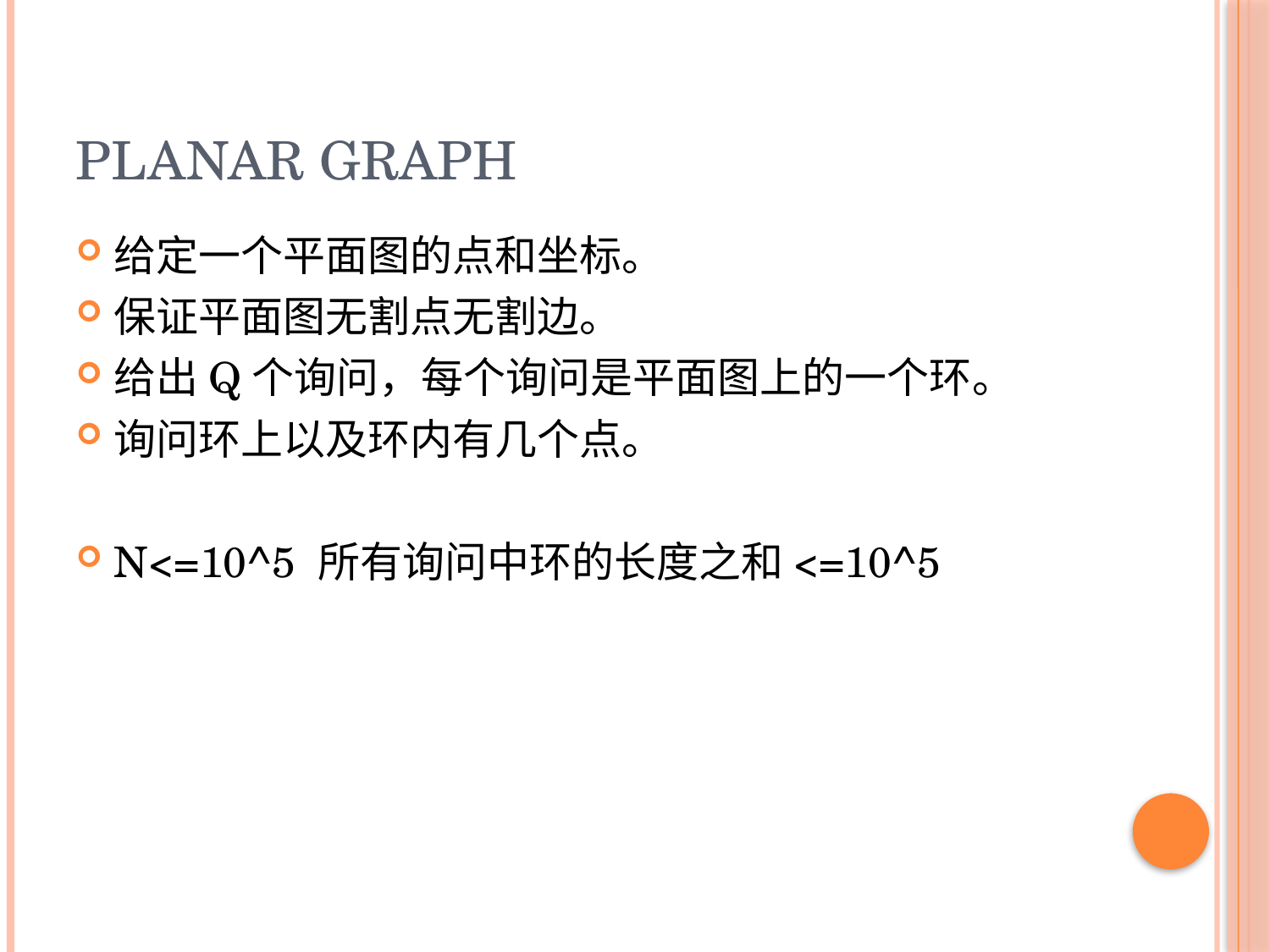

# Planar Graph
给定一个平面图的点和坐标。
保证平面图无割点无割边。
给出Q个询问，每个询问是平面图上的一个环。
询问环上以及环内有几个点。

N<=10^5 所有询问中环的长度之和<=10^5